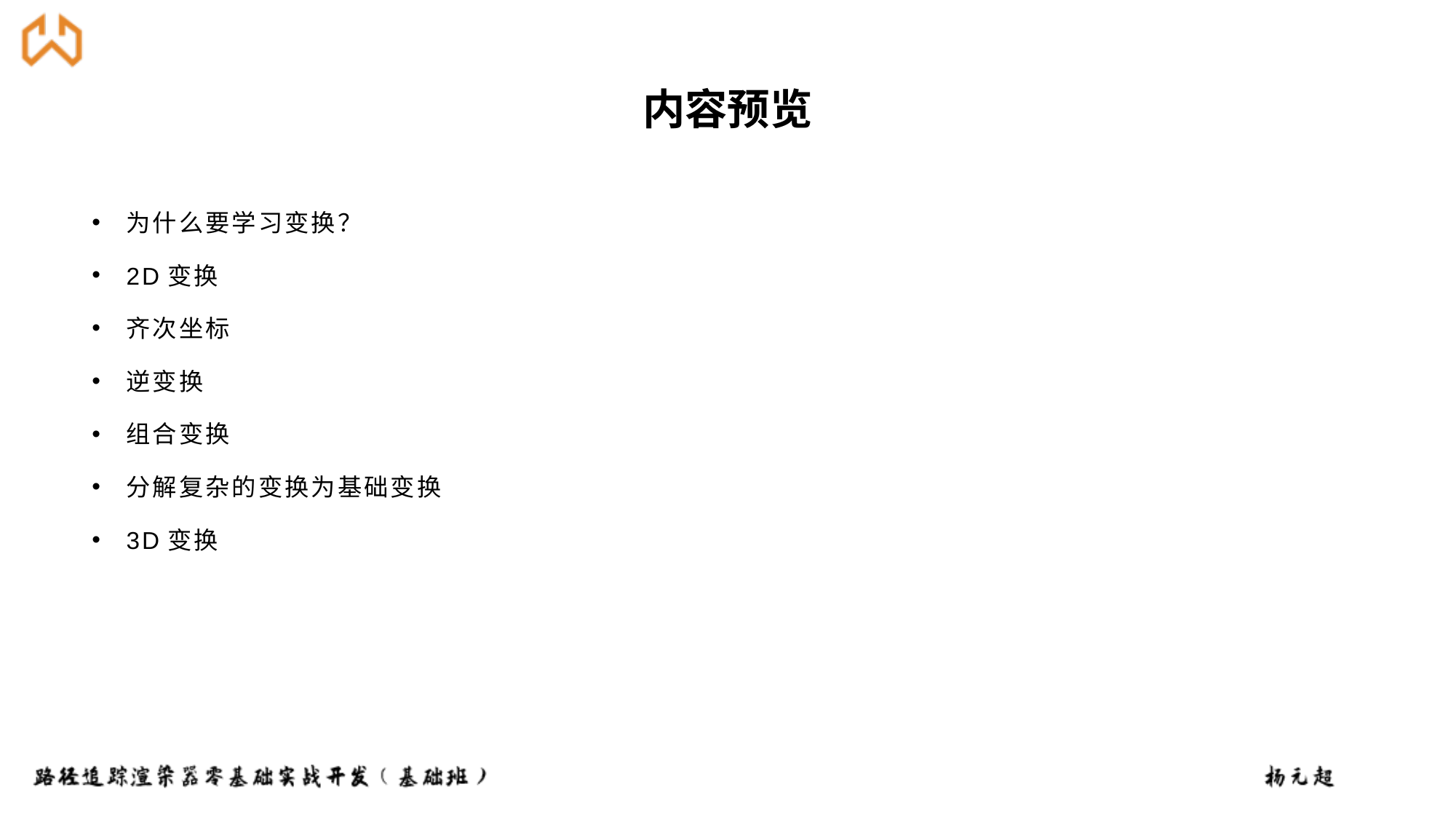

为什么要学习变换？
2D变换
齐次坐标
逆变换
组合变换
分解复杂的变换为基础变换
3D变换